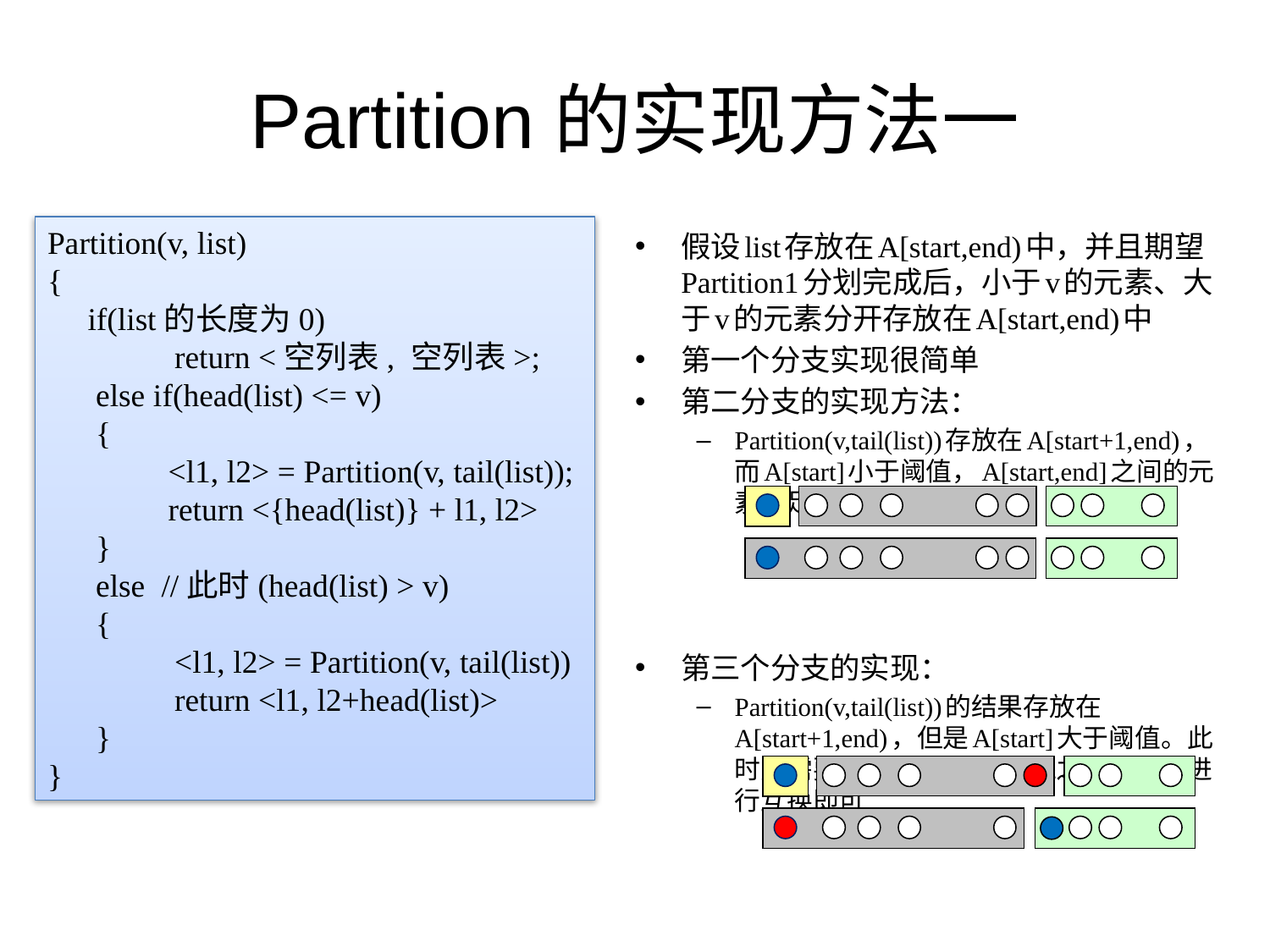

# Partition的实现方法一
Partition(v, list)
{
     if(list的长度为0)
	return <空列表, 空列表>;
      else if(head(list) <= v)
      {
               <l1, l2> = Partition(v, tail(list));
               return <{head(list)} + l1, l2>
      }
      else  //此时(head(list) > v)
      {
	<l1, l2> = Partition(v, tail(list))
	return <l1, l2+head(list)>
      }
}
假设list存放在A[start,end)中，并且期望Partition1分划完成后，小于v的元素、大于v的元素分开存放在A[start,end)中
第一个分支实现很简单
第二分支的实现方法：
Partition(v,tail(list))存放在A[start+1,end)，而A[start]小于阈值，A[start,end]之间的元素满足要求。

第三个分支的实现：
Partition(v,tail(list))的结果存放在A[start+1,end)，但是A[start]大于阈值。此时只需要将A[start]和分界线之前的元素进行互换即可